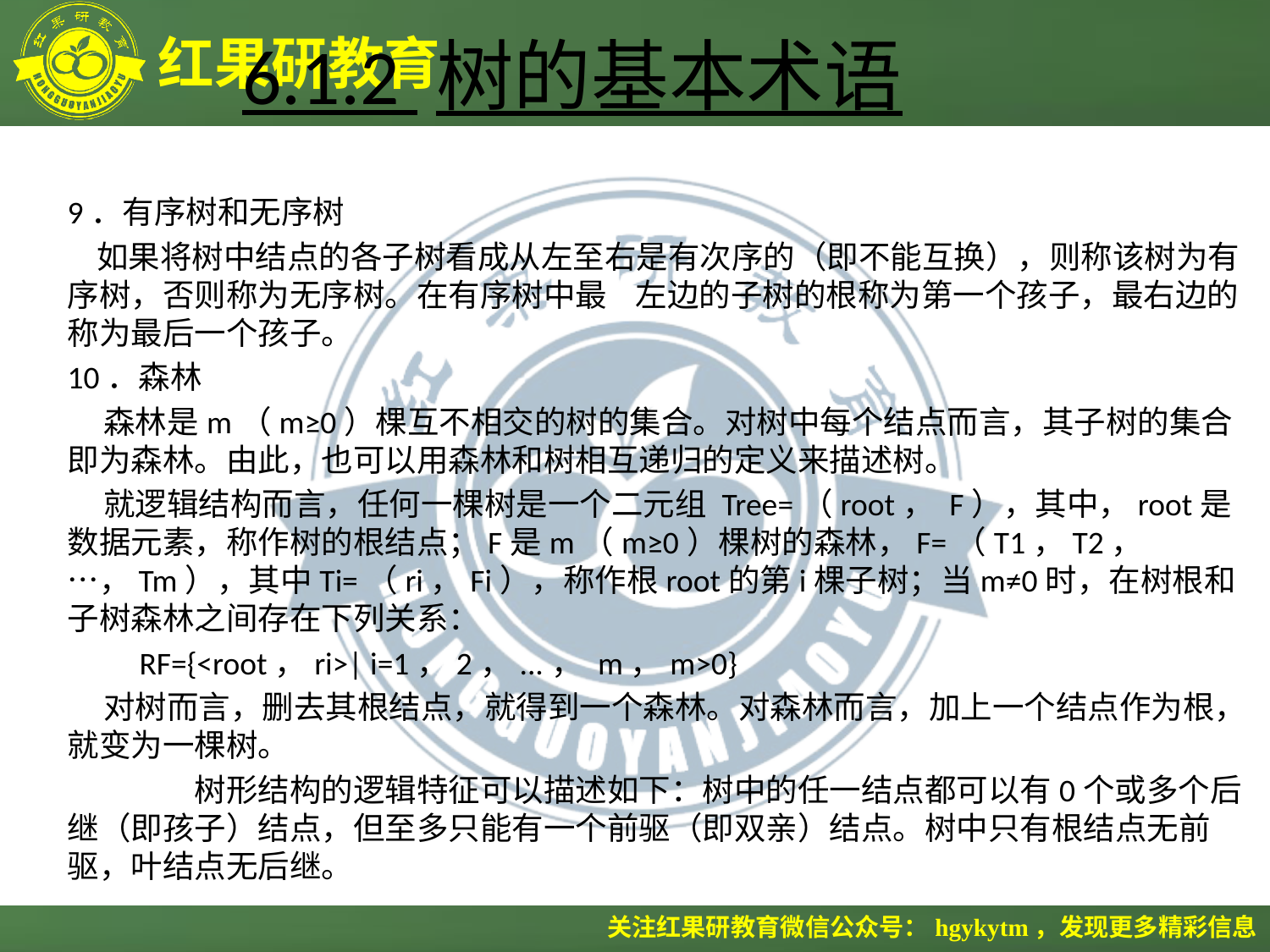

# 6.1.2 树的基本术语
9．有序树和无序树
   如果将树中结点的各子树看成从左至右是有次序的（即不能互换），则称该树为有序树，否则称为无序树。在有序树中最    左边的子树的根称为第一个孩子，最右边的称为最后一个孩子。
10．森林
    森林是m（m≥0）棵互不相交的树的集合。对树中每个结点而言，其子树的集合即为森林。由此，也可以用森林和树相互递归的定义来描述树。
    就逻辑结构而言，任何一棵树是一个二元组 Tree=（root， F），其中，root是数据元素，称作树的根结点；F是m（m≥0）棵树的森林，F=（T1，T2，…，Tm），其中Ti=（ri，Fi），称作根root的第i棵子树；当m≠0时，在树根和子树森林之间存在下列关系：
          RF={<root，ri>| i=1，2，...， m，m>0}
    对树而言，删去其根结点，就得到一个森林。对森林而言，加上一个结点作为根，就变为一棵树。
　　　　树形结构的逻辑特征可以描述如下：树中的任一结点都可以有0个或多个后继（即孩子）结点，但至多只能有一个前驱（即双亲）结点。树中只有根结点无前驱，叶结点无后继。